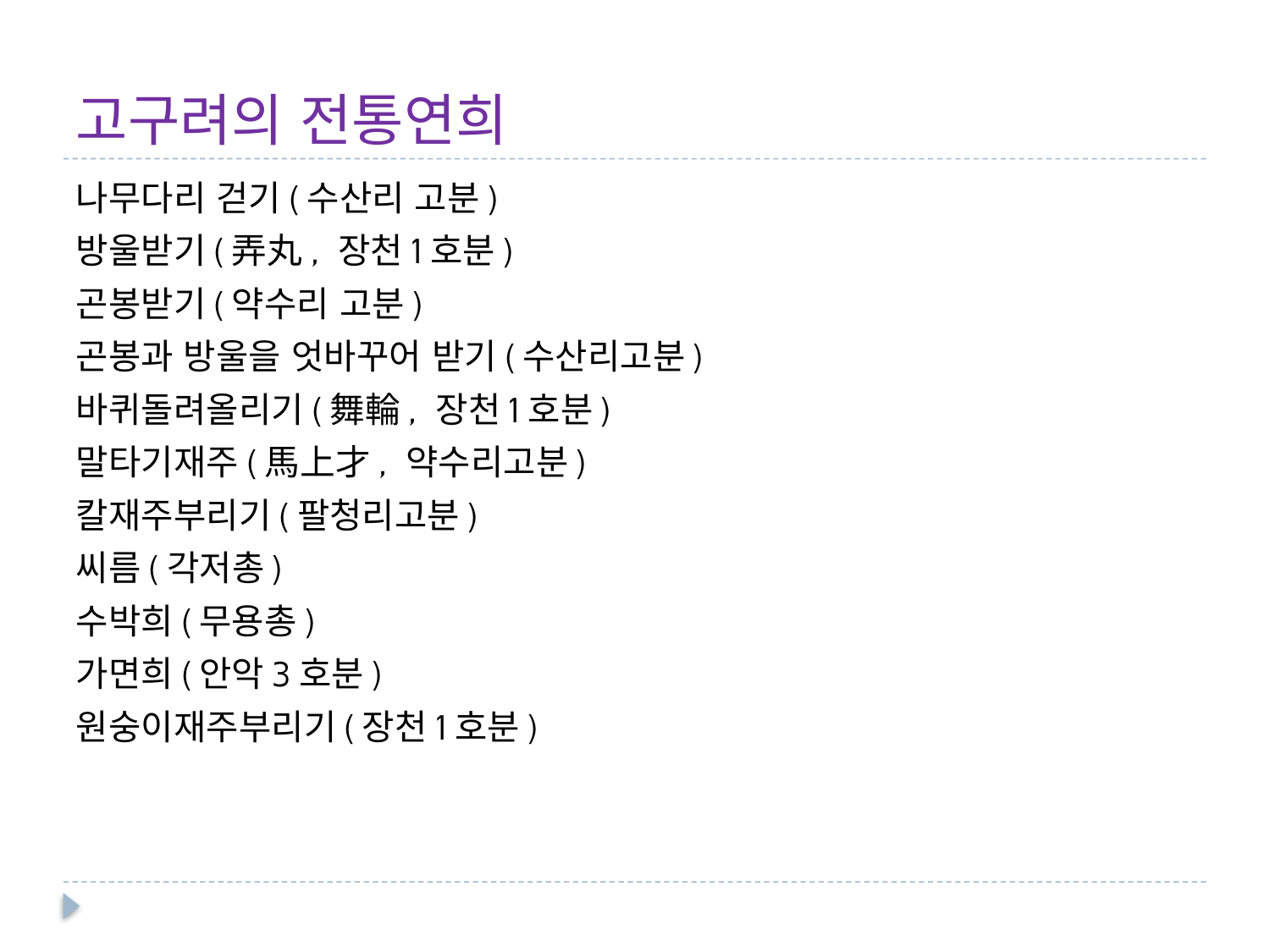

# 고구려의 전통연희
나무다리 걷기(수산리 고분)
방울받기(弄丸, 장천1호분)
곤봉받기(약수리 고분)
곤봉과 방울을 엇바꾸어 받기(수산리고분)
바퀴돌려올리기(舞輪, 장천1호분)
말타기재주(馬上才, 약수리고분)
칼재주부리기(팔청리고분)
씨름(각저총)
수박희(무용총)
가면희(안악3호분)
원숭이재주부리기(장천1호분)